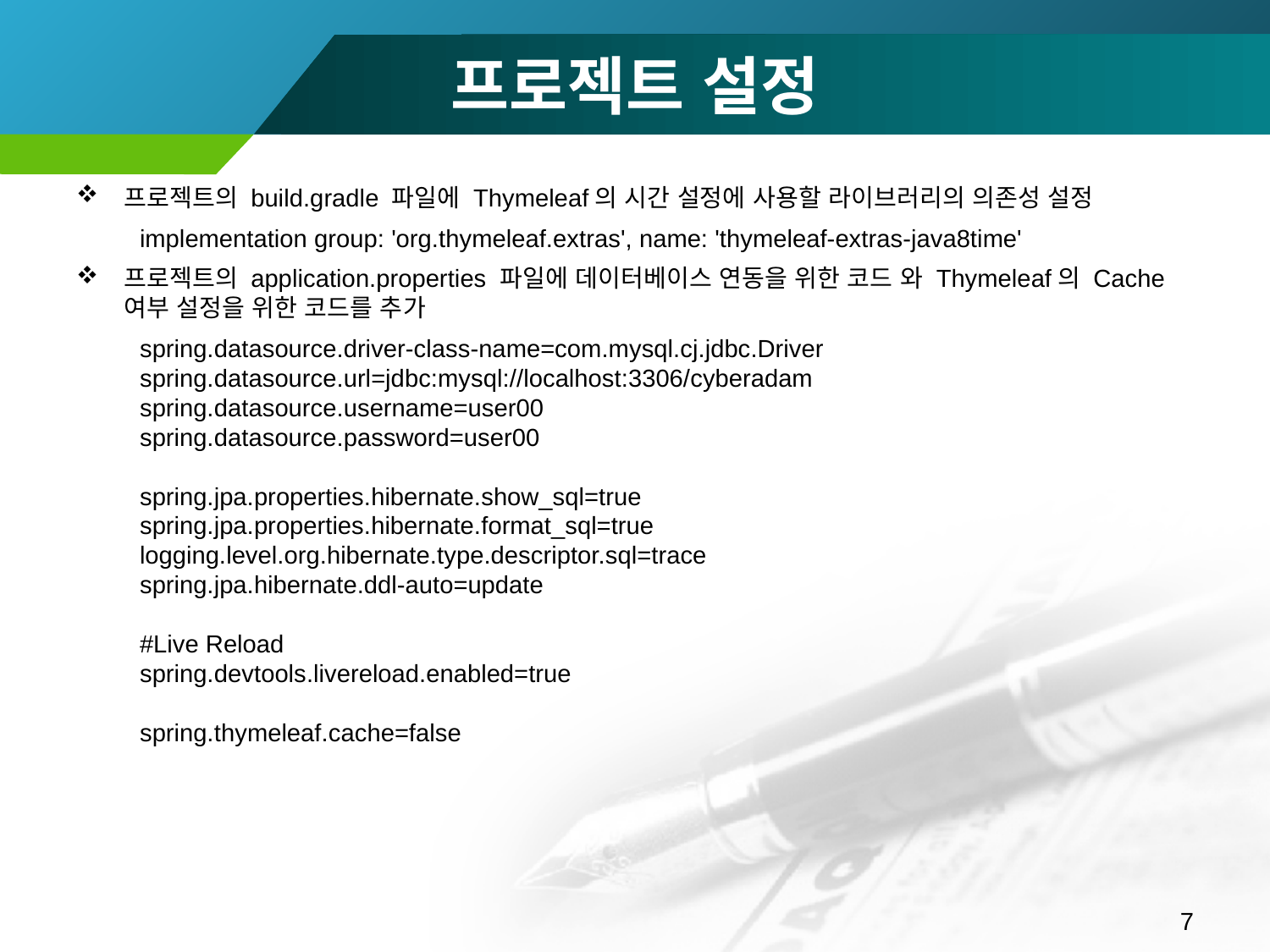

# 프로젝트 설정
프로젝트의 build.gradle 파일에 Thymeleaf의 시간 설정에 사용할 라이브러리의 의존성 설정
implementation group: 'org.thymeleaf.extras', name: 'thymeleaf-extras-java8time'
프로젝트의 application.properties 파일에 데이터베이스 연동을 위한 코드 와 Thymeleaf의 Cache 여부 설정을 위한 코드를 추가
spring.datasource.driver-class-name=com.mysql.cj.jdbc.Driver
spring.datasource.url=jdbc:mysql://localhost:3306/cyberadam
spring.datasource.username=user00
spring.datasource.password=user00

spring.jpa.properties.hibernate.show_sql=true
spring.jpa.properties.hibernate.format_sql=true
logging.level.org.hibernate.type.descriptor.sql=trace
spring.jpa.hibernate.ddl-auto=update

#Live Reload
spring.devtools.livereload.enabled=true

spring.thymeleaf.cache=false
7